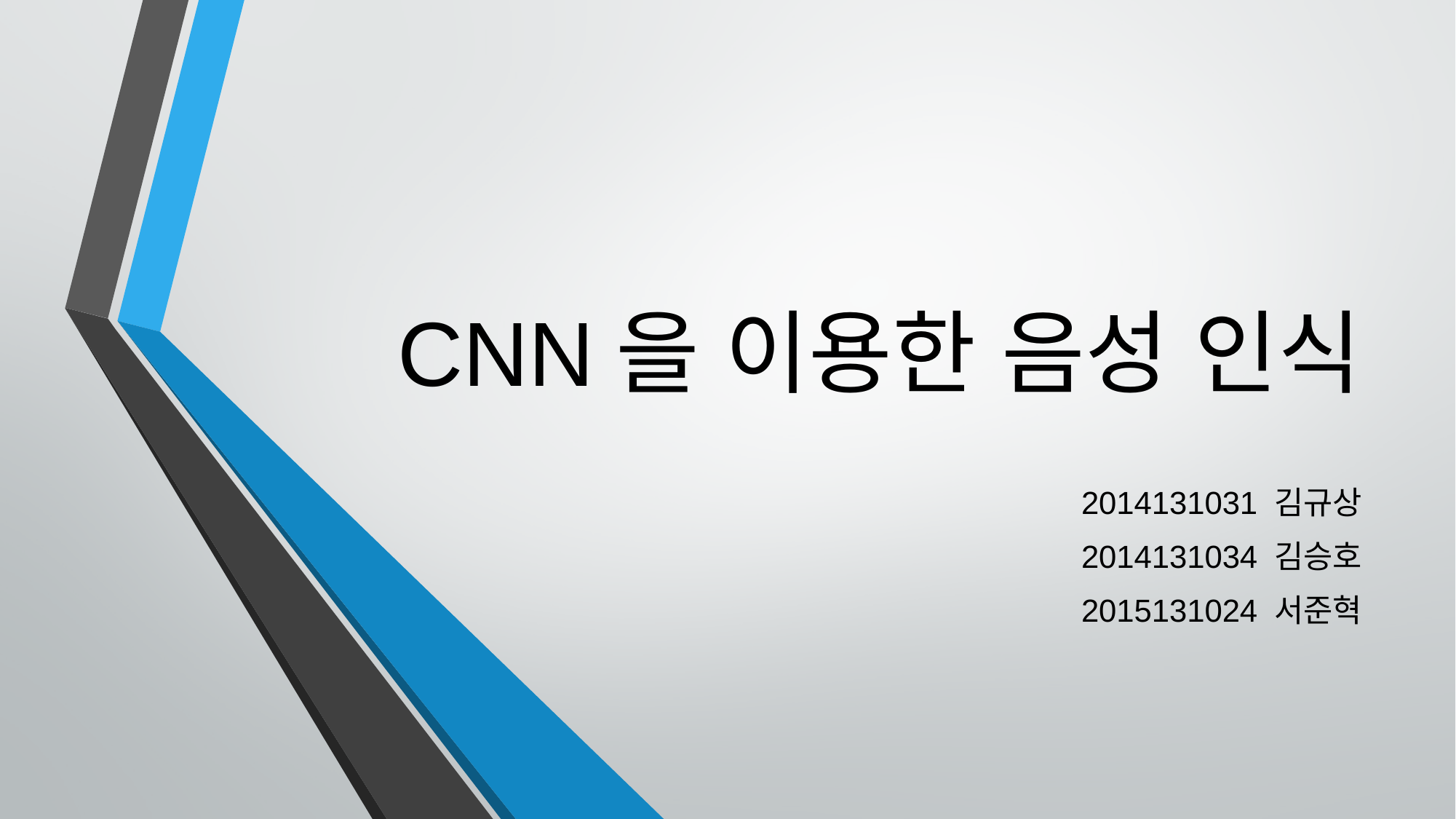

# CNN을 이용한 음성 인식
2014131031 김규상
2014131034 김승호
2015131024 서준혁